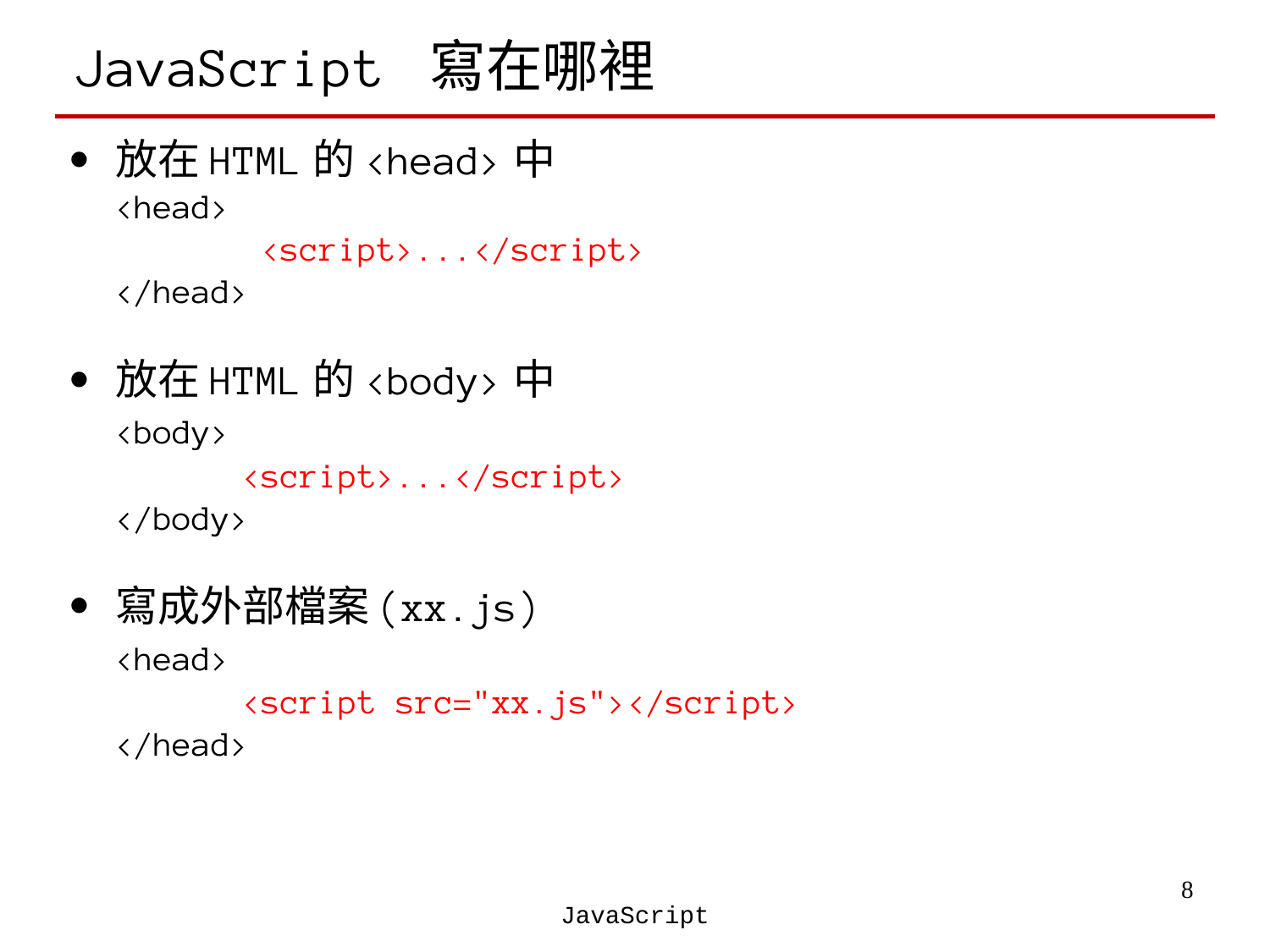

# JavaScript 寫在哪裡
放在HTML的<head>中
<head>
		 <script>...</script>
	</head>
放在HTML的<body>中
	<body>
		<script>...</script>
	</body>
寫成外部檔案(xx.js)
	<head>
		<script src="xx.js"></script>
	</head>

8
JavaScript